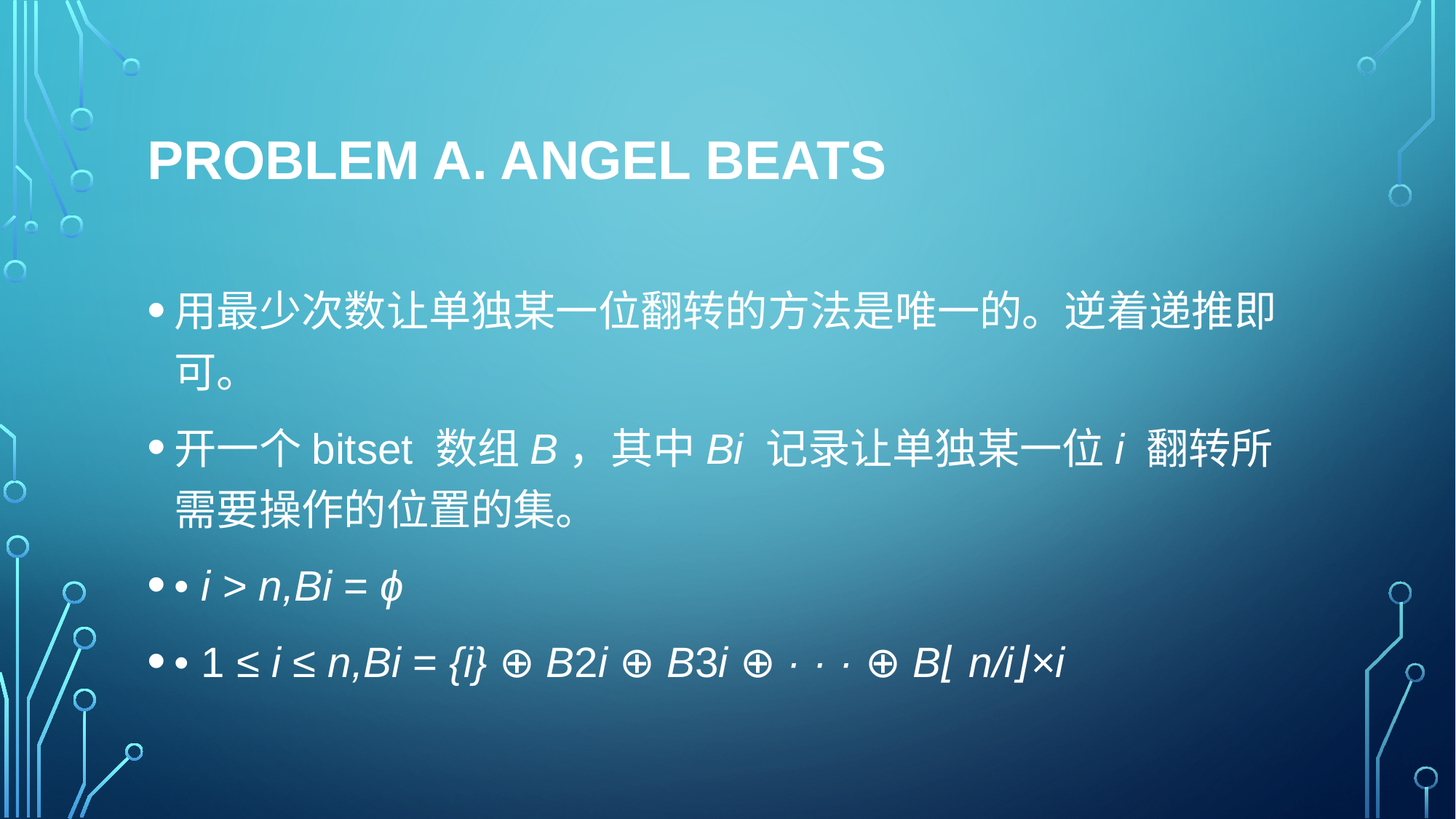

# Problem A. Angel Beats
用最少次数让单独某一位翻转的方法是唯一的。逆着递推即可。
开一个bitset 数组B，其中Bi 记录让单独某一位i 翻转所需要操作的位置的集。
• i > n,Bi = ϕ
• 1 ≤ i ≤ n,Bi = {i} ⊕ B2i ⊕ B3i ⊕ · · · ⊕ B⌊ n/i⌋×i